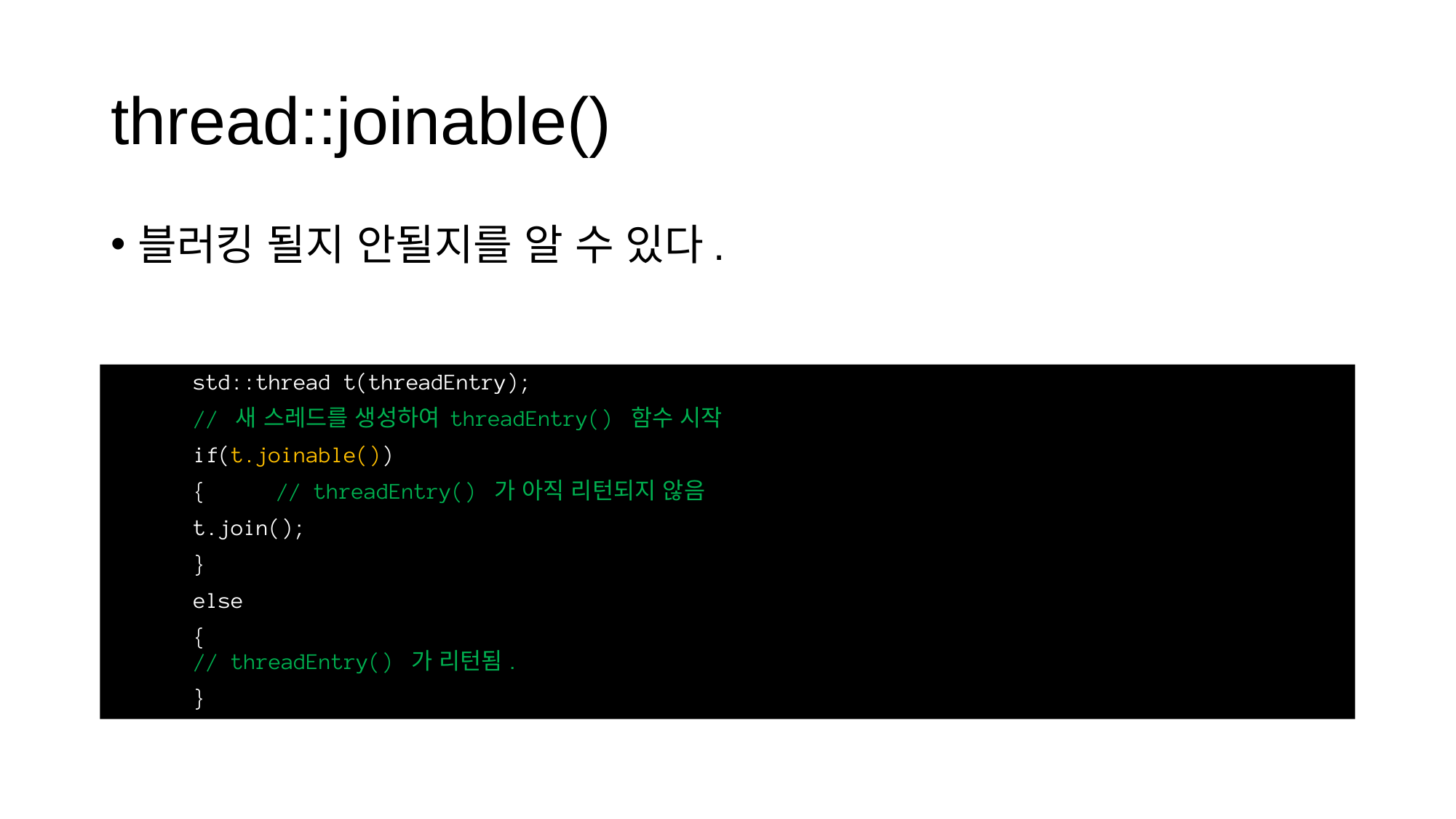

# thread::joinable()
블러킹 될지 안될지를 알 수 있다.
	std::thread t(threadEntry);
	// 새 스레드를 생성하여 threadEntry() 함수 시작
	if(t.joinable())
	{	// threadEntry() 가 아직 리턴되지 않음
		t.join();
	}
	else
	{
		// threadEntry() 가 리턴됨.
	}